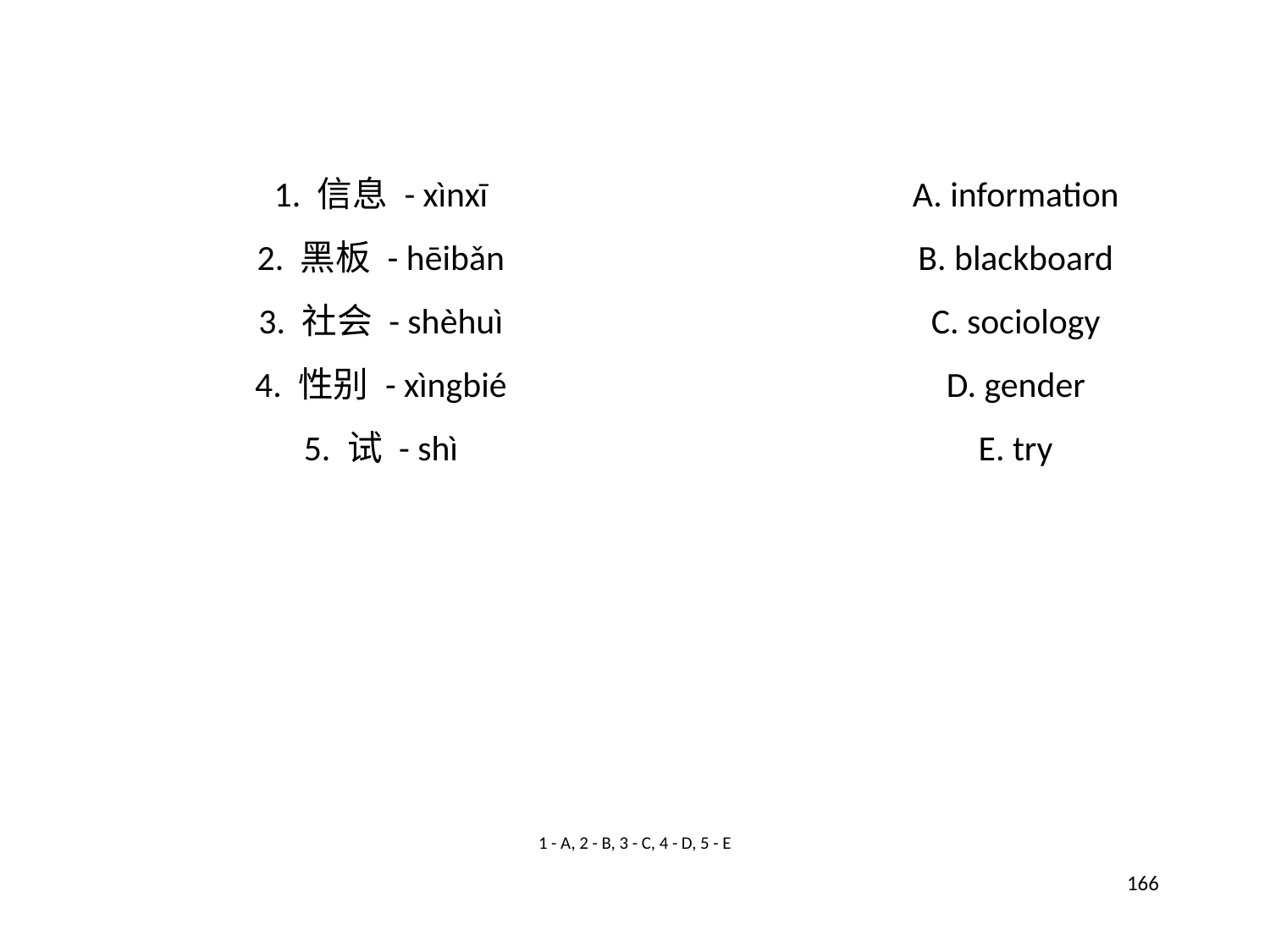

1. 信息 - xìnxī

A. information

2. 黑板 - hēibǎn

B. blackboard

3. 社会 - shèhuì

C. sociology

4. 性别 - xìngbié

D. gender

5. 试 - shì

E. try
1 - A, 2 - B, 3 - C, 4 - D, 5 - E

166